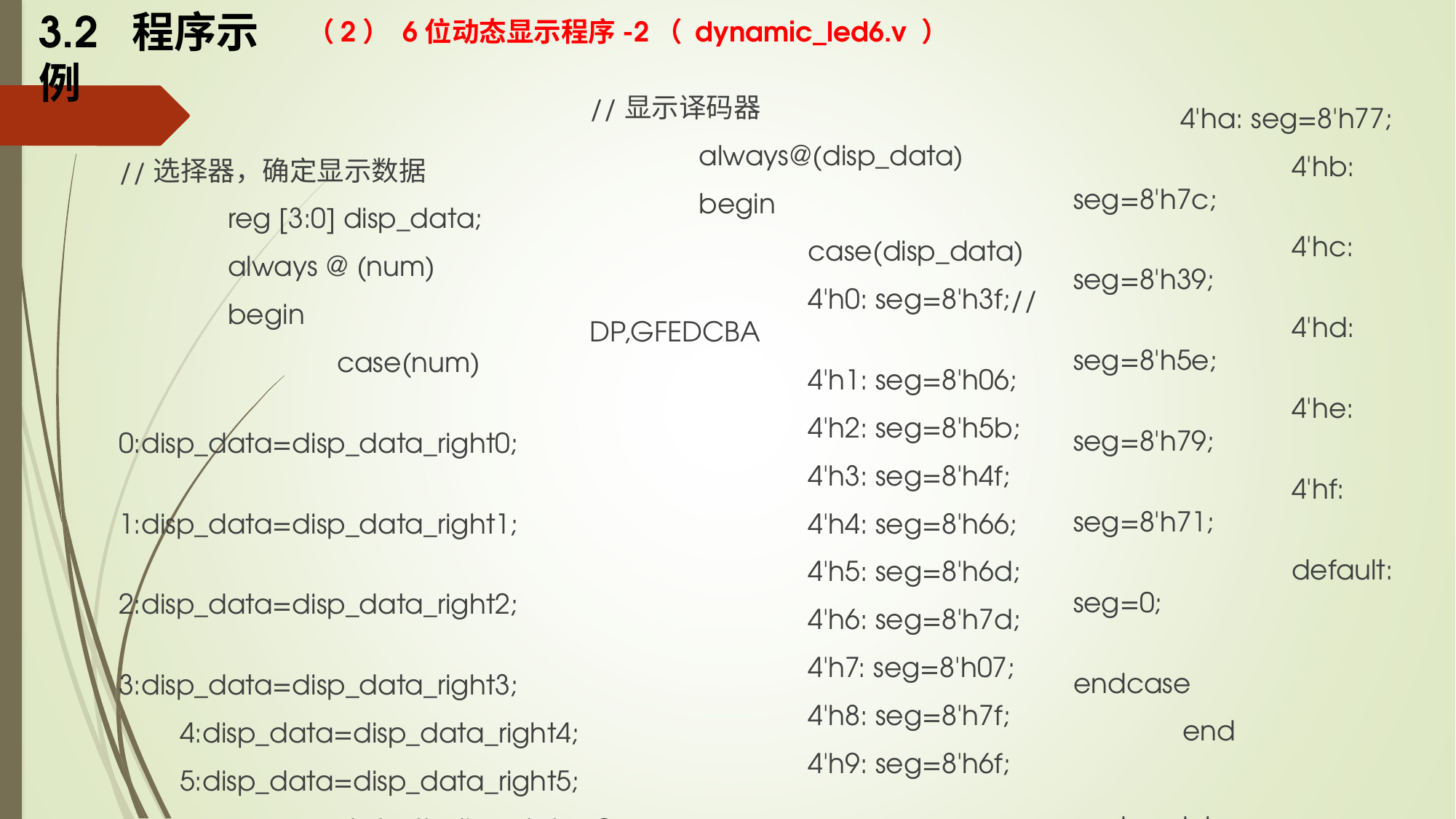

# 3.2  程序示例
（2） 6位动态显示程序-2（ dynamic_led6.v ）
//显示译码器
	always@(disp_data)
	begin
		case(disp_data)
		4'h0: seg=8'h3f;// DP,GFEDCBA
		4'h1: seg=8'h06;
		4'h2: seg=8'h5b;
		4'h3: seg=8'h4f;
		4'h4: seg=8'h66;
		4'h5: seg=8'h6d;
		4'h6: seg=8'h7d;
		4'h7: seg=8'h07;
		4'h8: seg=8'h7f;
		4'h9: seg=8'h6f;

              4'ha: seg=8'h77;
		4'hb: seg=8'h7c;
		4'hc: seg=8'h39;
		4'hd: seg=8'h5e;
		4'he: seg=8'h79;
		4'hf: seg=8'h71;
		default: seg=0;
		endcase
	end

endmodule

//选择器，确定显示数据
	reg [3:0] disp_data;
	always @ (num)
	begin
		case(num)
		0:disp_data=disp_data_right0;
		1:disp_data=disp_data_right1;
		2:disp_data=disp_data_right2;
		3:disp_data=disp_data_right3;
        4:disp_data=disp_data_right4;
        5:disp_data=disp_data_right5;
		default: disp_data=0;
		endcase
	end